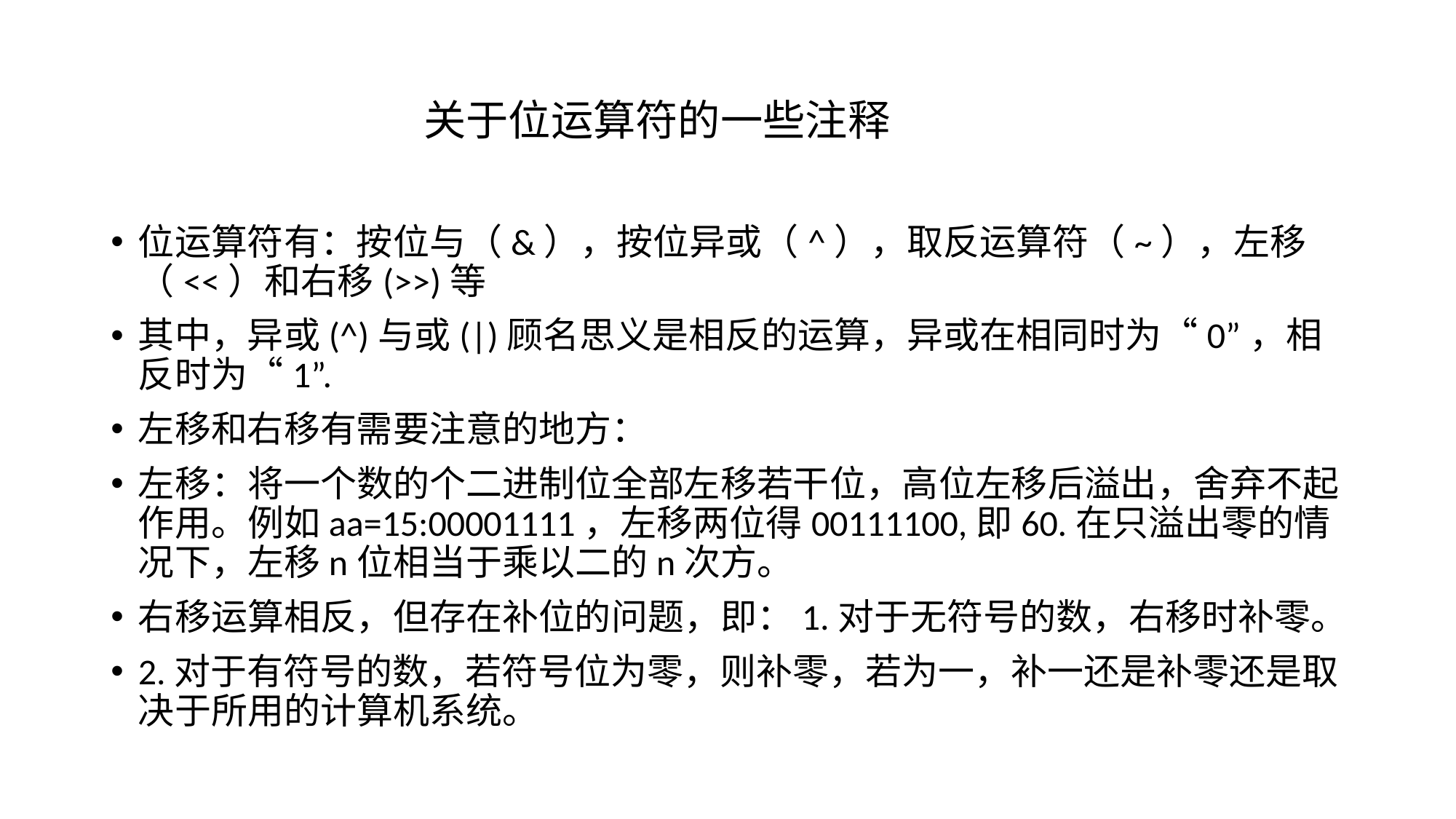

# 关于位运算符的一些注释
位运算符有：按位与（&），按位异或（^），取反运算符（~），左移（<<）和右移(>>)等
其中，异或(^)与或(|)顾名思义是相反的运算，异或在相同时为“0”，相反时为“1”.
左移和右移有需要注意的地方：
左移：将一个数的个二进制位全部左移若干位，高位左移后溢出，舍弃不起作用。例如aa=15:00001111，左移两位得00111100,即60.在只溢出零的情况下，左移n位相当于乘以二的n次方。
右移运算相反，但存在补位的问题，即：1.对于无符号的数，右移时补零。
2.对于有符号的数，若符号位为零，则补零，若为一，补一还是补零还是取决于所用的计算机系统。